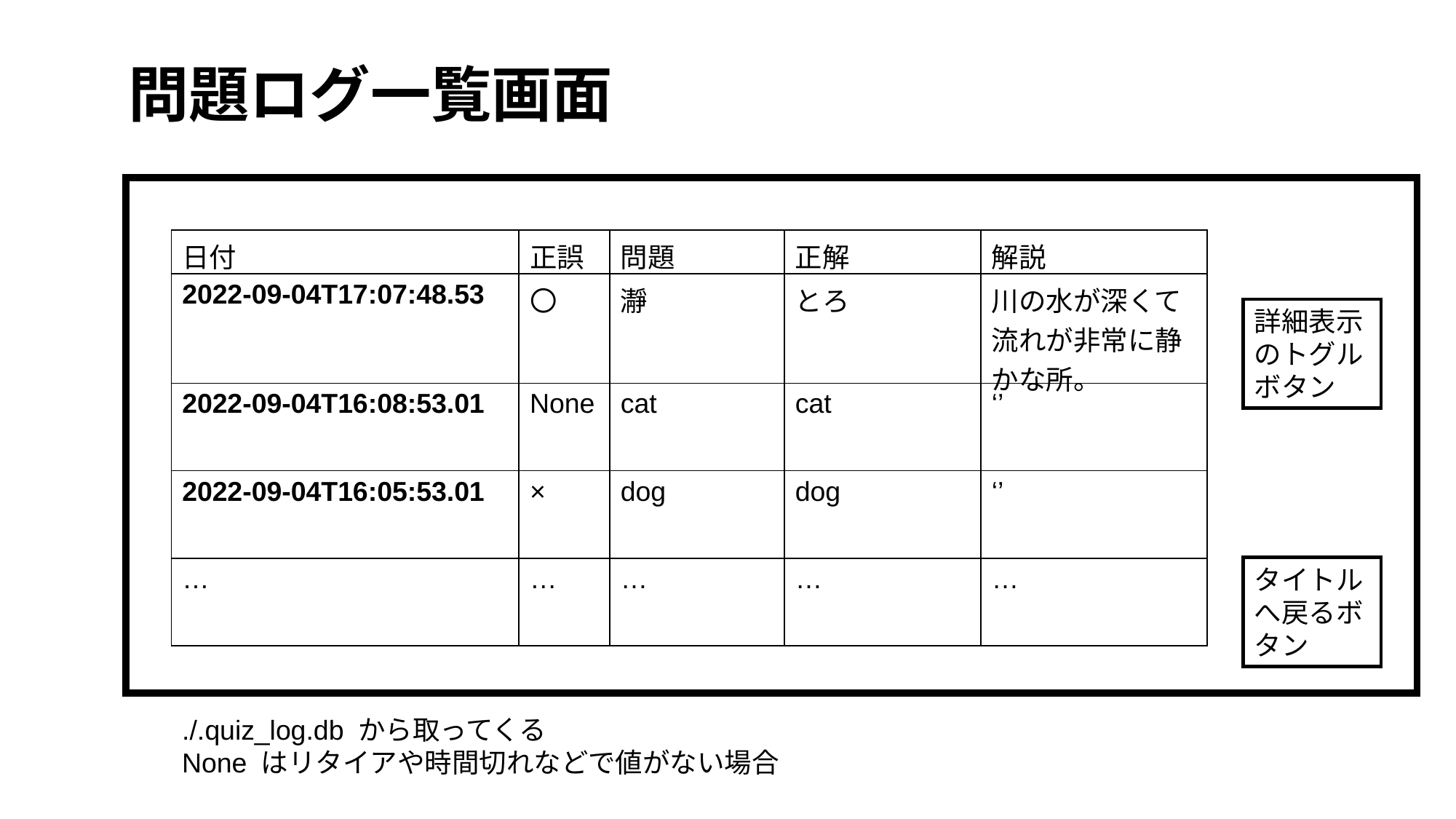

問題ログ一覧画面

| 日付 | 正誤 | 問題 | 正解 | 解説 |
| --- | --- | --- | --- | --- |
| 2022-09-04T17:07:48.53 | 〇 | 瀞 | とろ | 川の水が深くて流れが非常に静かな所。 |
| 2022-09-04T16:08:53.01 | None | cat | cat | ‘’ |
| 2022-09-04T16:05:53.01 | × | dog | dog | ‘’ |
| … | … | … | … | … |
詳細表示のトグルボタン
タイトルへ戻るボタン
./.quiz_log.db から取ってくる
None はリタイアや時間切れなどで値がない場合